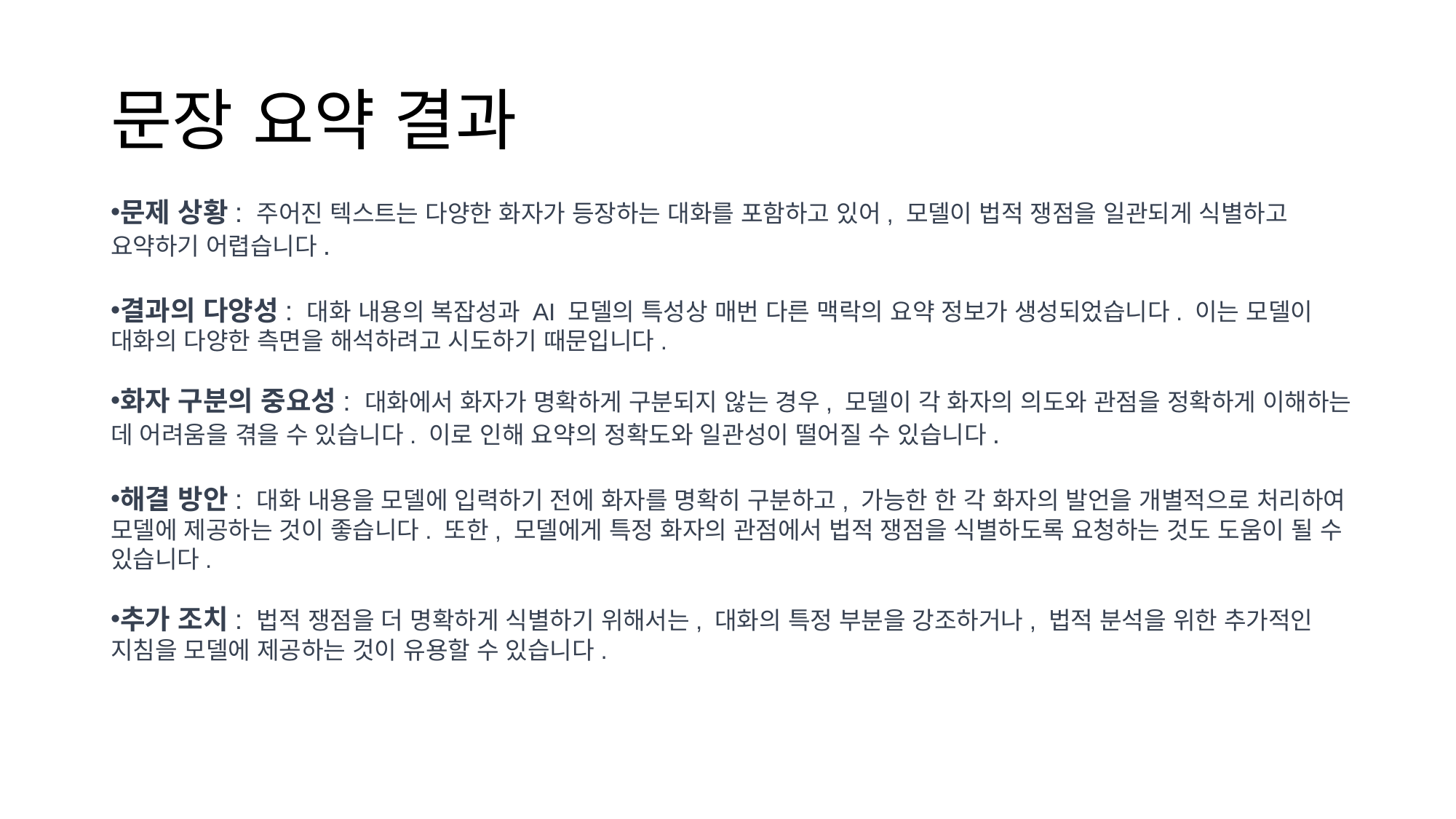

# 문장 요약 결과
문제 상황: 주어진 텍스트는 다양한 화자가 등장하는 대화를 포함하고 있어, 모델이 법적 쟁점을 일관되게 식별하고 요약하기 어렵습니다.

결과의 다양성: 대화 내용의 복잡성과 AI 모델의 특성상 매번 다른 맥락의 요약 정보가 생성되었습니다. 이는 모델이 대화의 다양한 측면을 해석하려고 시도하기 때문입니다.

화자 구분의 중요성: 대화에서 화자가 명확하게 구분되지 않는 경우, 모델이 각 화자의 의도와 관점을 정확하게 이해하는 데 어려움을 겪을 수 있습니다. 이로 인해 요약의 정확도와 일관성이 떨어질 수 있습니다.

해결 방안: 대화 내용을 모델에 입력하기 전에 화자를 명확히 구분하고, 가능한 한 각 화자의 발언을 개별적으로 처리하여 모델에 제공하는 것이 좋습니다. 또한, 모델에게 특정 화자의 관점에서 법적 쟁점을 식별하도록 요청하는 것도 도움이 될 수 있습니다.

추가 조치: 법적 쟁점을 더 명확하게 식별하기 위해서는, 대화의 특정 부분을 강조하거나, 법적 분석을 위한 추가적인 지침을 모델에 제공하는 것이 유용할 수 있습니다.